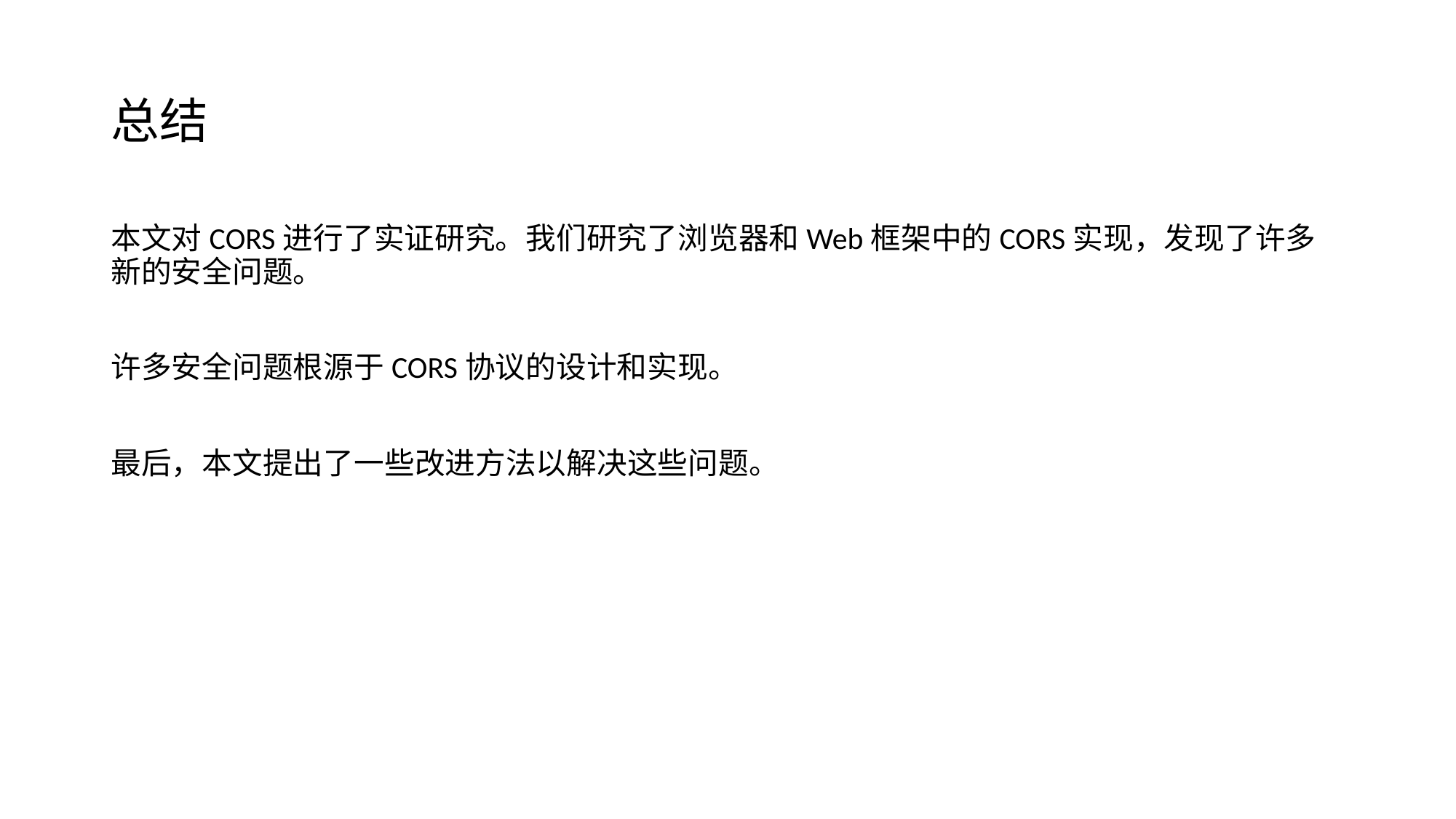

# 总结
本文对CORS进行了实证研究。我们研究了浏览器和Web框架中的CORS实现，发现了许多新的安全问题。

许多安全问题根源于CORS协议的设计和实现。

最后，本文提出了一些改进方法以解决这些问题。
19